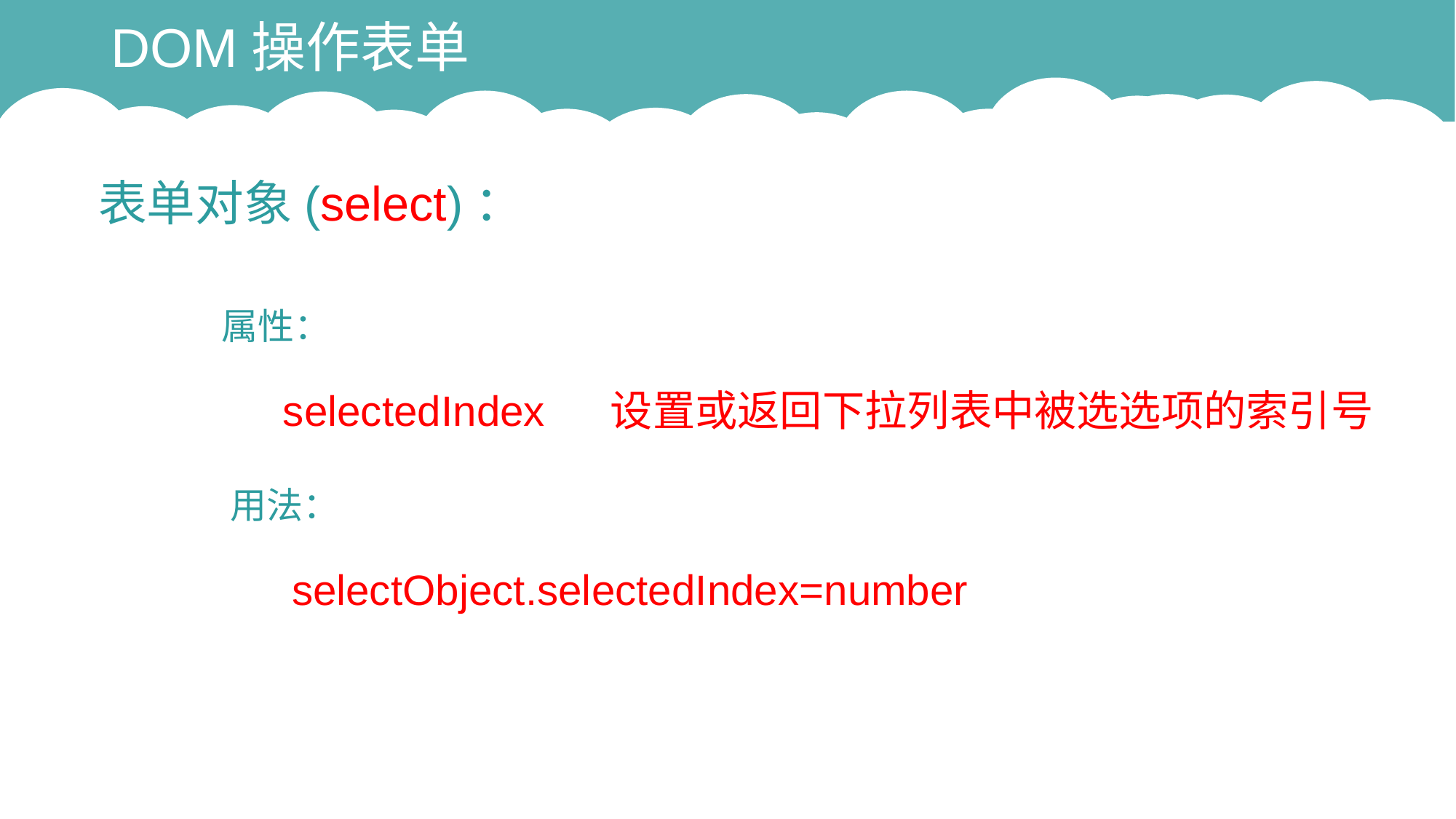

# DOM操作表单
表单对象(select)：
属性：
selectedIndex	设置或返回下拉列表中被选选项的索引号
用法：
selectObject.selectedIndex=number